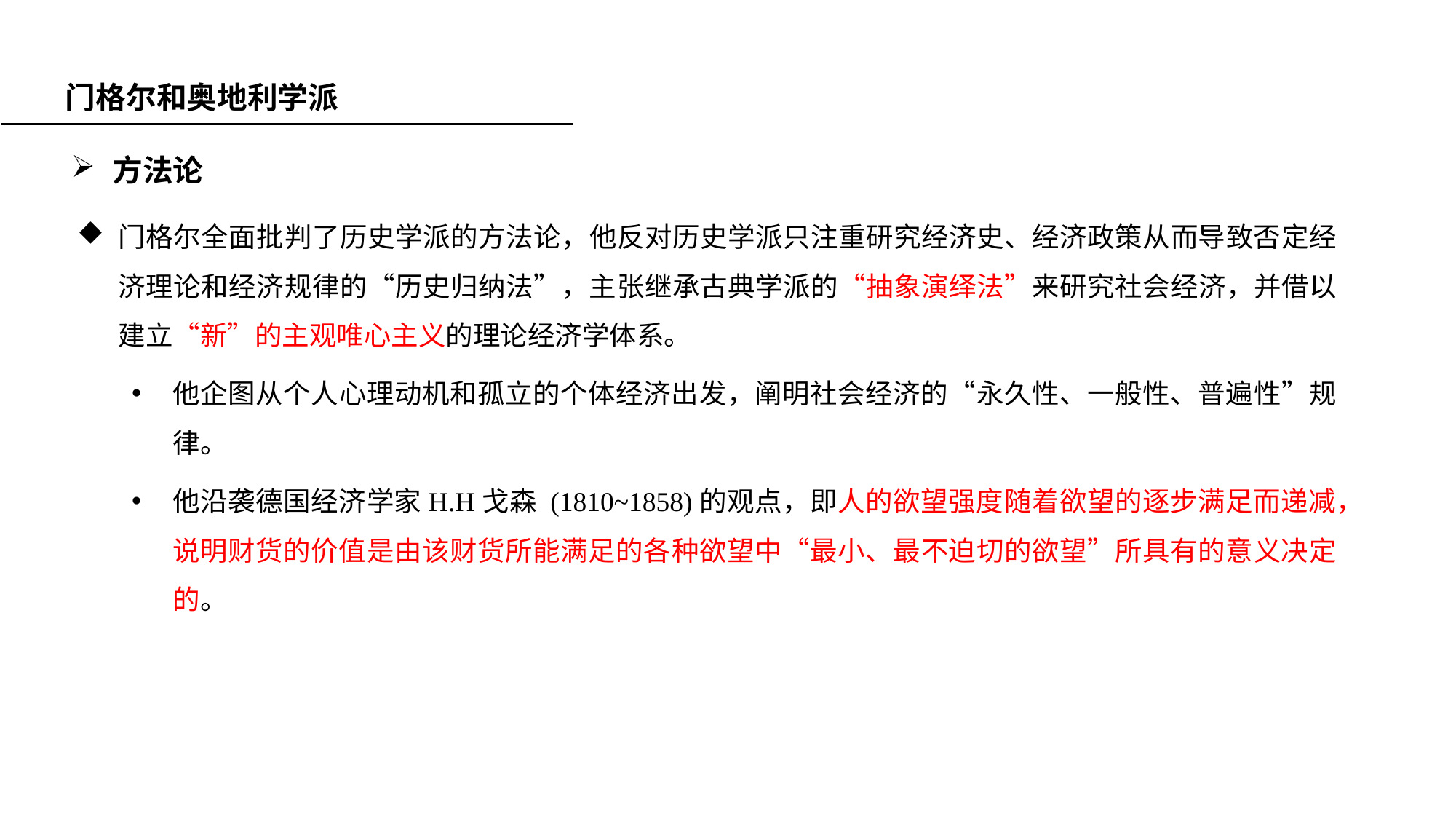

门格尔和奥地利学派
方法论
门格尔全面批判了历史学派的方法论，他反对历史学派只注重研究经济史、经济政策从而导致否定经济理论和经济规律的“历史归纳法”，主张继承古典学派的“抽象演绎法”来研究社会经济，并借以建立“新”的主观唯心主义的理论经济学体系。
他企图从个人心理动机和孤立的个体经济出发，阐明社会经济的“永久性、一般性、普遍性”规律。
他沿袭德国经济学家H.H戈森 (1810~1858)的观点，即人的欲望强度随着欲望的逐步满足而递减，说明财货的价值是由该财货所能满足的各种欲望中“最小、最不迫切的欲望”所具有的意义决定的。